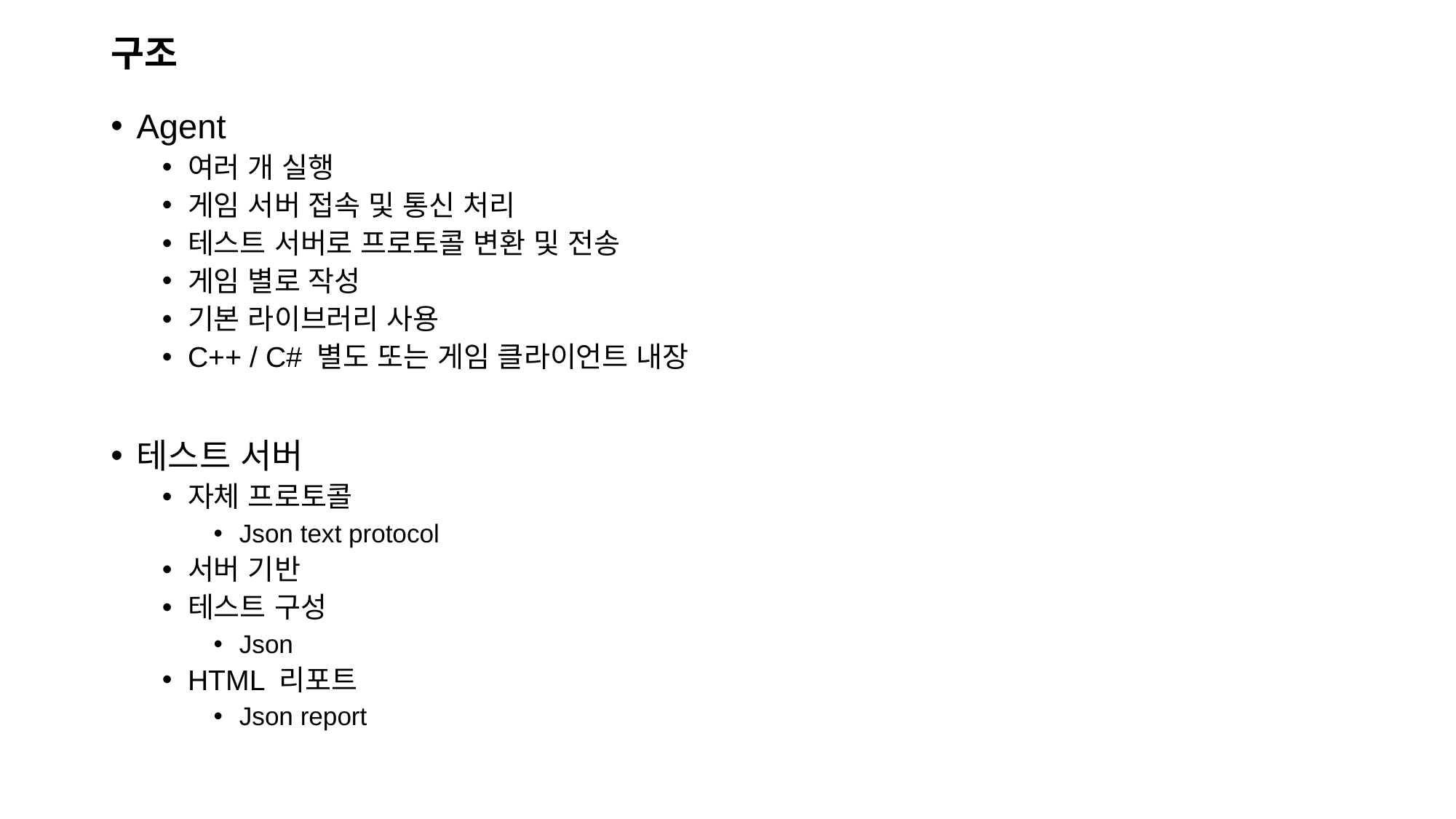

# 구조
Agent
여러 개 실행
게임 서버 접속 및 통신 처리
테스트 서버로 프로토콜 변환 및 전송
게임 별로 작성
기본 라이브러리 사용
C++ / C# 별도 또는 게임 클라이언트 내장

테스트 서버
자체 프로토콜
Json text protocol
서버 기반
테스트 구성
Json
HTML 리포트
Json report